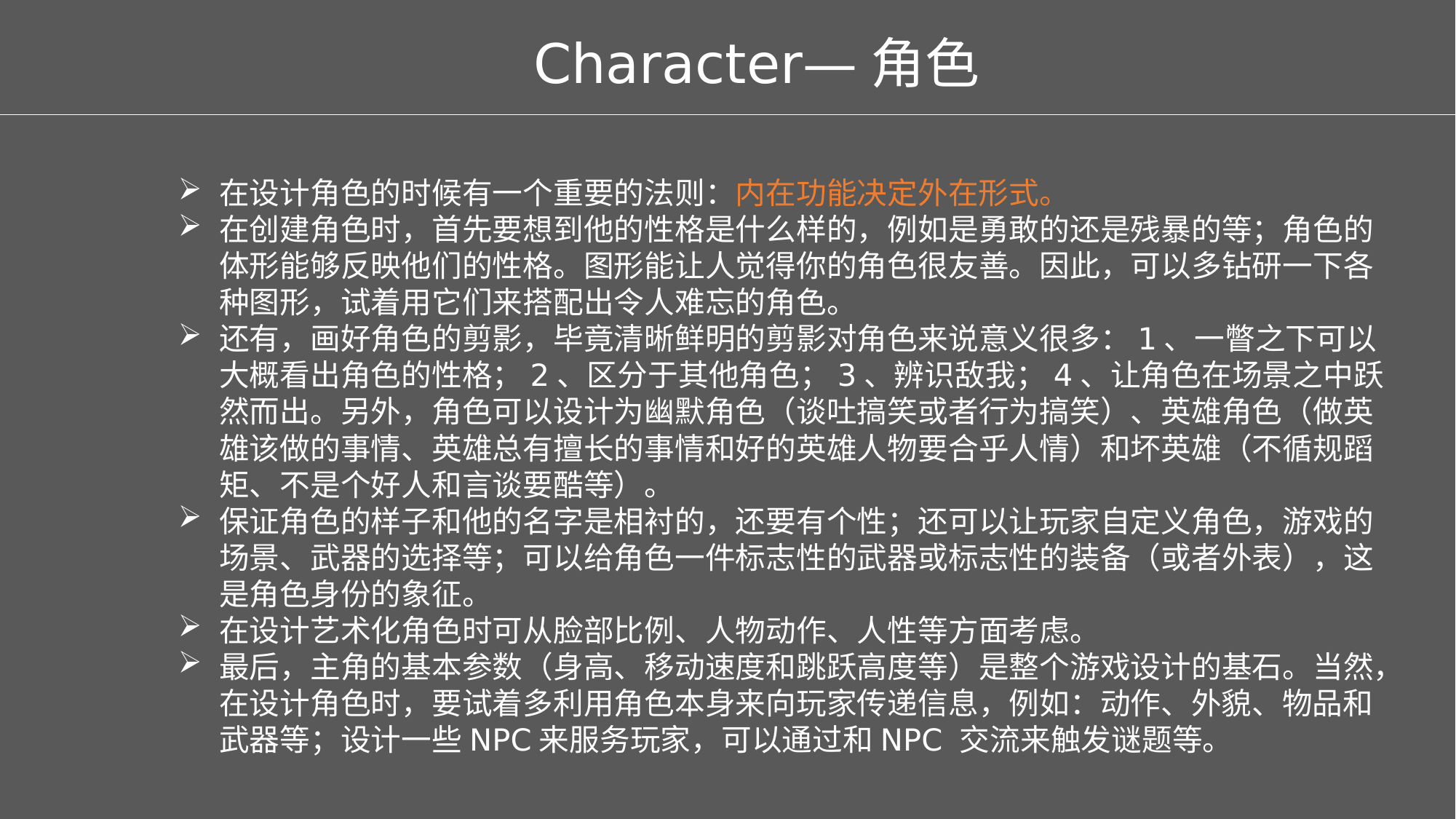

Character—角色
在设计角色的时候有一个重要的法则：内在功能决定外在形式。
在创建角色时，首先要想到他的性格是什么样的，例如是勇敢的还是残暴的等；角色的体形能够反映他们的性格。图形能让人觉得你的角色很友善。因此，可以多钻研一下各种图形，试着用它们来搭配出令人难忘的角色。
还有，画好角色的剪影，毕竟清晰鲜明的剪影对角色来说意义很多：1、一瞥之下可以大概看出角色的性格；2、区分于其他角色；3、辨识敌我；4、让角色在场景之中跃然而出。另外，角色可以设计为幽默角色（谈吐搞笑或者行为搞笑）、英雄角色（做英雄该做的事情、英雄总有擅长的事情和好的英雄人物要合乎人情）和坏英雄（不循规蹈矩、不是个好人和言谈要酷等）。
保证角色的样子和他的名字是相衬的，还要有个性；还可以让玩家自定义角色，游戏的场景、武器的选择等；可以给角色一件标志性的武器或标志性的装备（或者外表），这是角色身份的象征。
在设计艺术化角色时可从脸部比例、人物动作、人性等方面考虑。
最后，主角的基本参数（身高、移动速度和跳跃高度等）是整个游戏设计的基石。当然，在设计角色时，要试着多利用角色本身来向玩家传递信息，例如：动作、外貌、物品和武器等；设计一些NPC来服务玩家，可以通过和NPC 交流来触发谜题等。